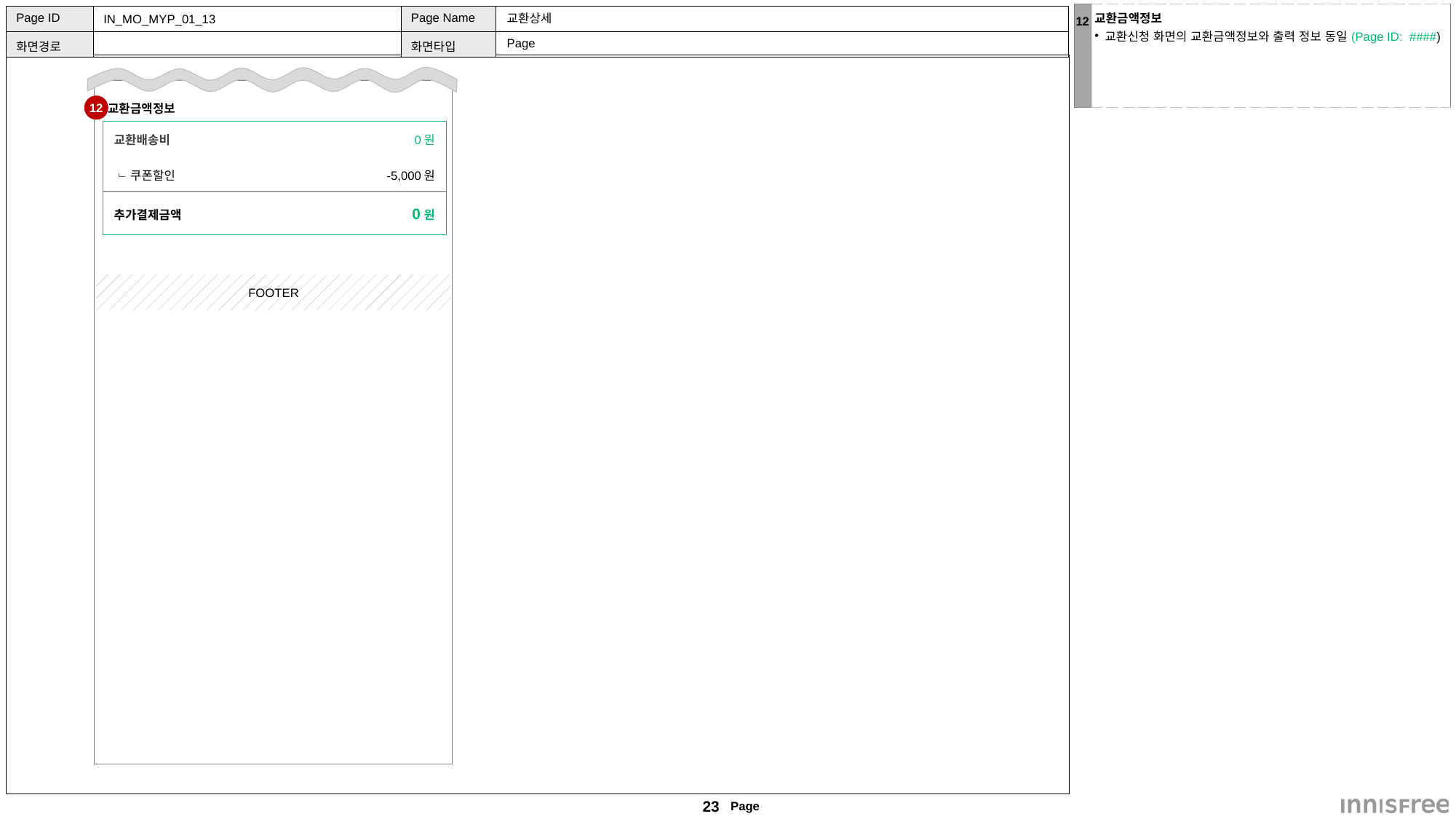

| 12 | 교환금액정보 교환신청 화면의 교환금액정보와 출력 정보 동일(Page ID: ####) |
| --- | --- |
IN_MO_MYP_01_13
# 교환상세
Page

12
교환금액정보
| 교환배송비 | 0원 |
| --- | --- |
| ⨽쿠폰할인 | -5,000원 |
| 추가결제금액 | 0원 |

FOOTER